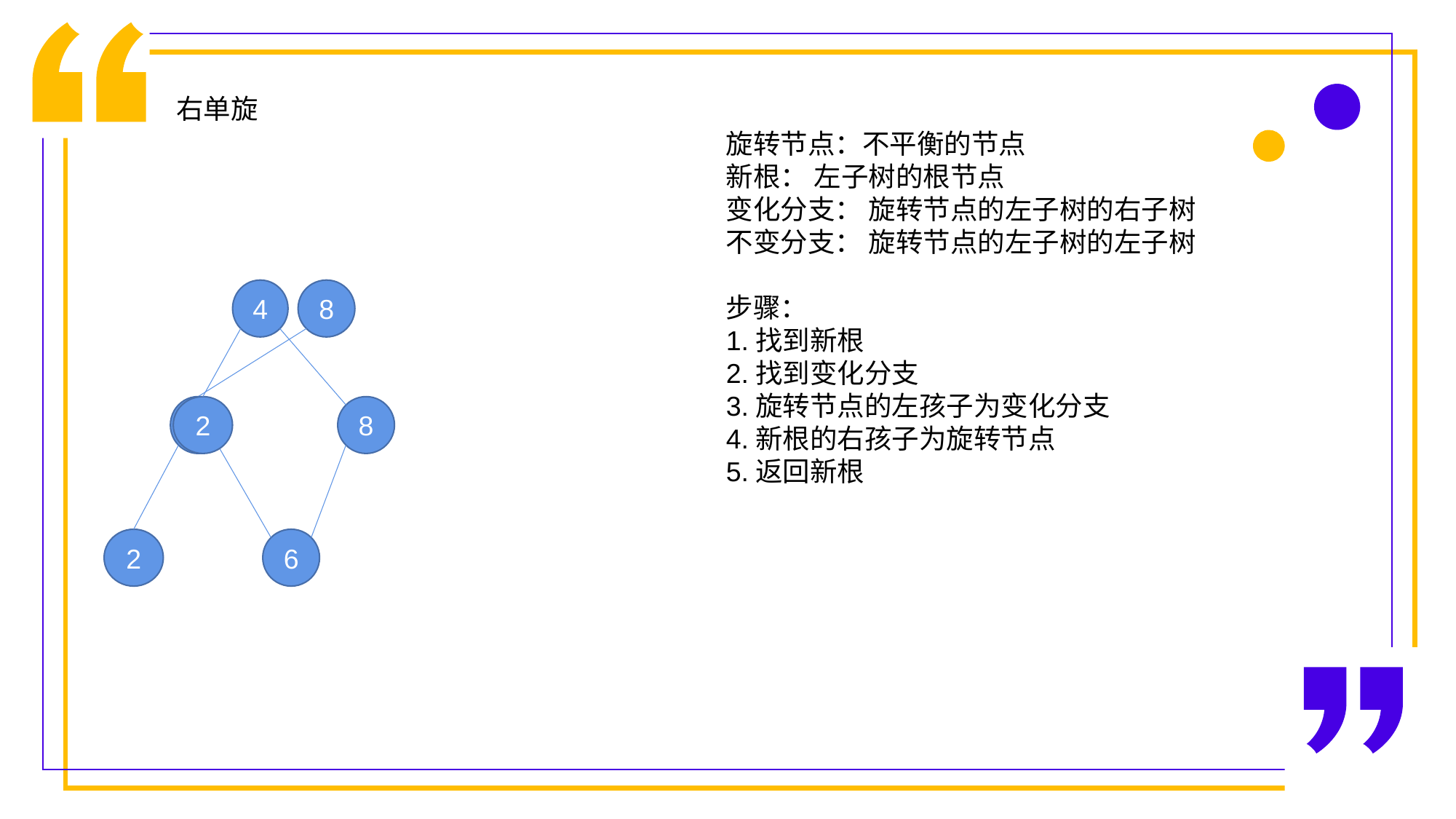

右单旋
旋转节点：不平衡的节点
新根： 左子树的根节点
变化分支： 旋转节点的左子树的右子树
不变分支： 旋转节点的左子树的左子树

步骤：
1.找到新根
2.找到变化分支
3.旋转节点的左孩子为变化分支
4.新根的右孩子为旋转节点
5.返回新根

4
8
4
2
8
2
6